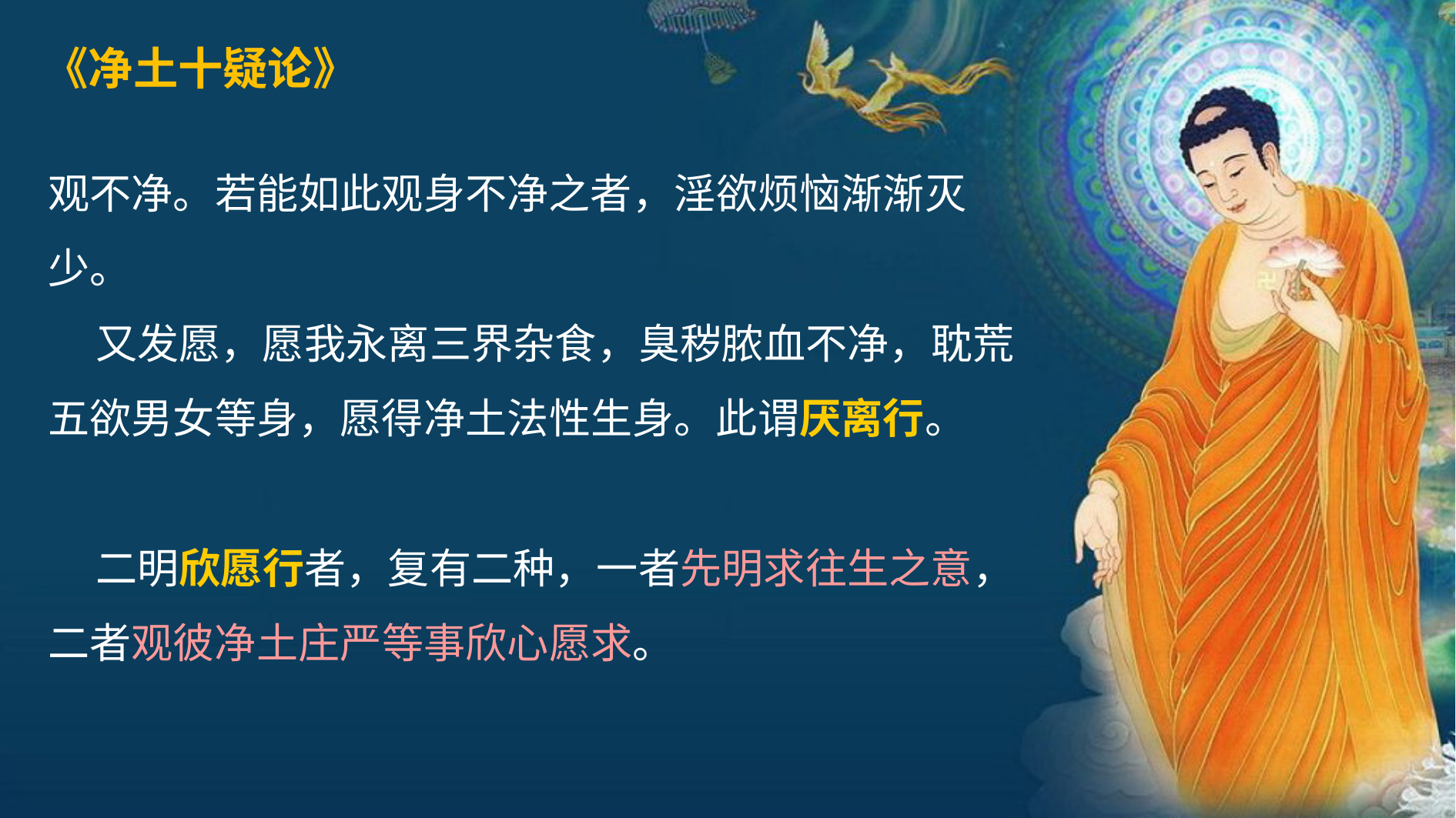

《净土十疑论》
观不净。若能如此观身不净之者，淫欲烦恼渐渐灭少。
    又发愿，愿我永离三界杂食，臭秽脓血不净，耽荒五欲男女等身，愿得净土法性生身。此谓厌离行。

    二明欣愿行者，复有二种，一者先明求往生之意，二者观彼净土庄严等事欣心愿求。